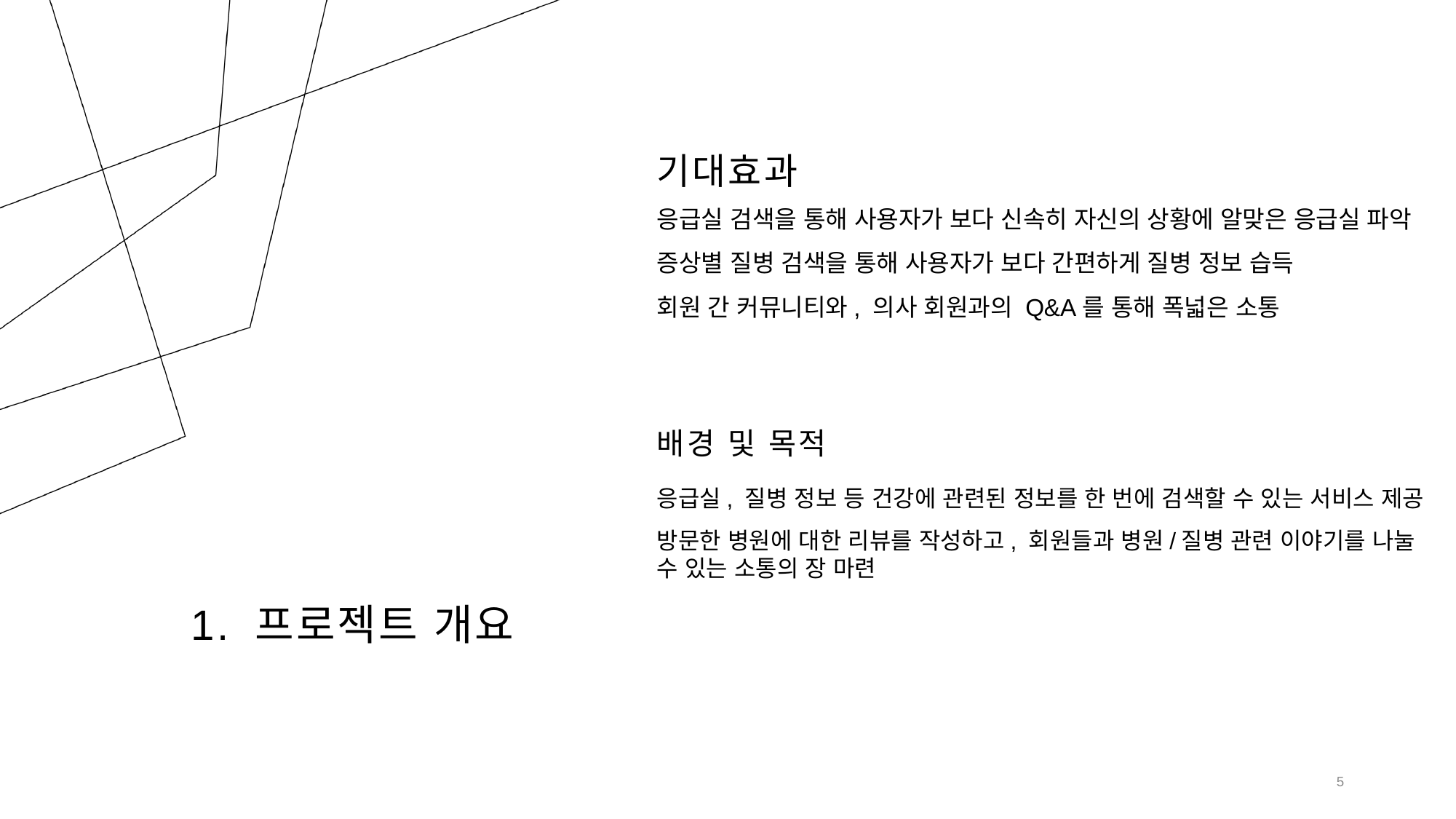

기대효과
응급실 검색을 통해 사용자가 보다 신속히 자신의 상황에 알맞은 응급실 파악
증상별 질병 검색을 통해 사용자가 보다 간편하게 질병 정보 습득
회원 간 커뮤니티와, 의사 회원과의 Q&A를 통해 폭넓은 소통

배경 및 목적

응급실, 질병 정보 등 건강에 관련된 정보를 한 번에 검색할 수 있는 서비스 제공
방문한 병원에 대한 리뷰를 작성하고, 회원들과 병원/질병 관련 이야기를 나눌 수 있는 소통의 장 마련

# 1. 프로젝트 개요
5